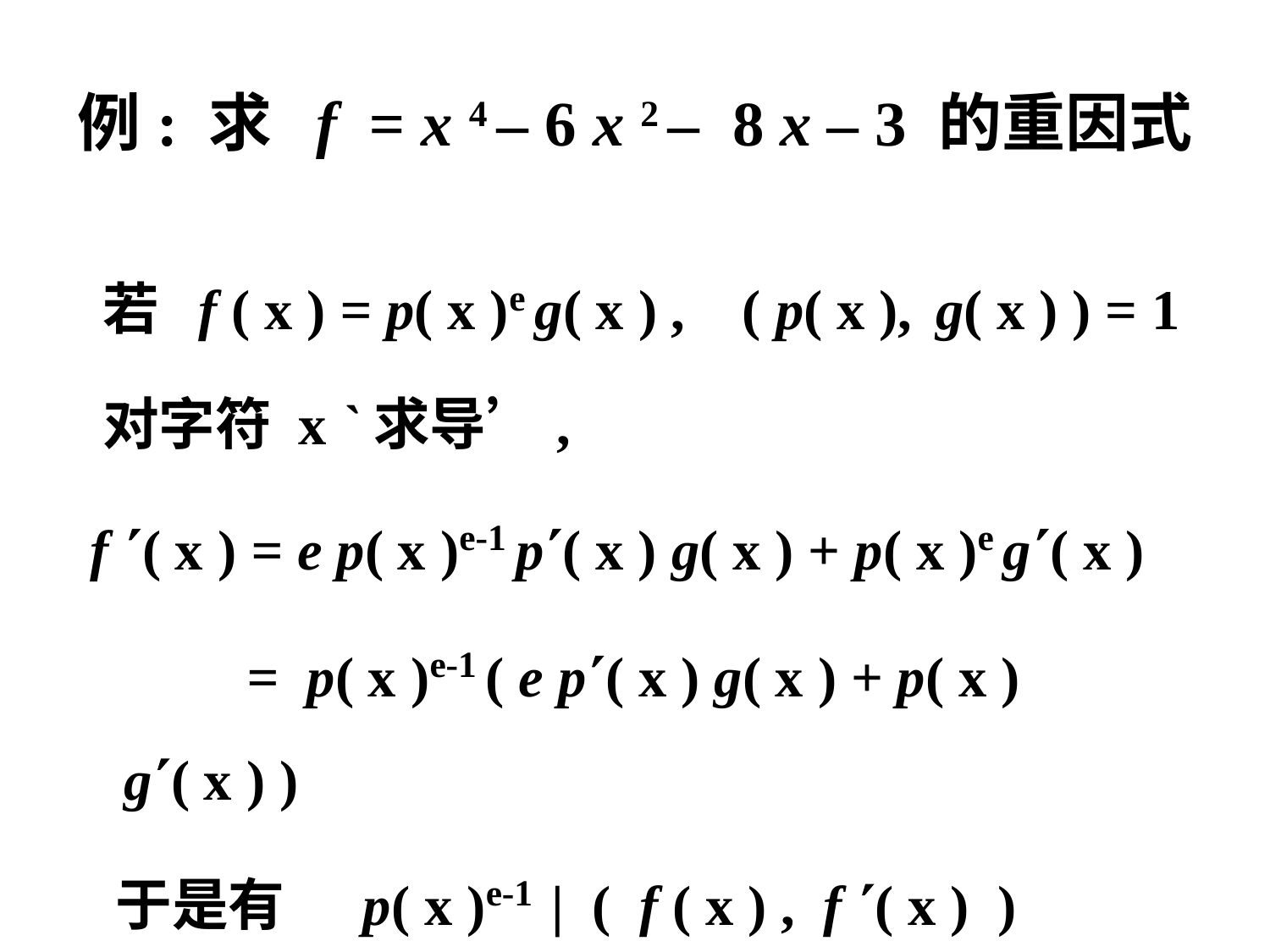

例: 求  f  = x 4 – 6 x 2 –  8 x – 3 的重因式
 若  f ( x ) = p( x )e g( x ) ,    ( p( x ),  g( x ) ) = 1
 对字符 x `求导’,
 f ′( x ) = e p( x )e-1 p′( x ) g( x ) + p( x )e g′( x )
            =  p( x )e-1 ( e p′( x ) g( x ) + p( x ) g′( x ) )
  于是有     p( x )e-1  |  (  f ( x ) ,  f ′( x )  )